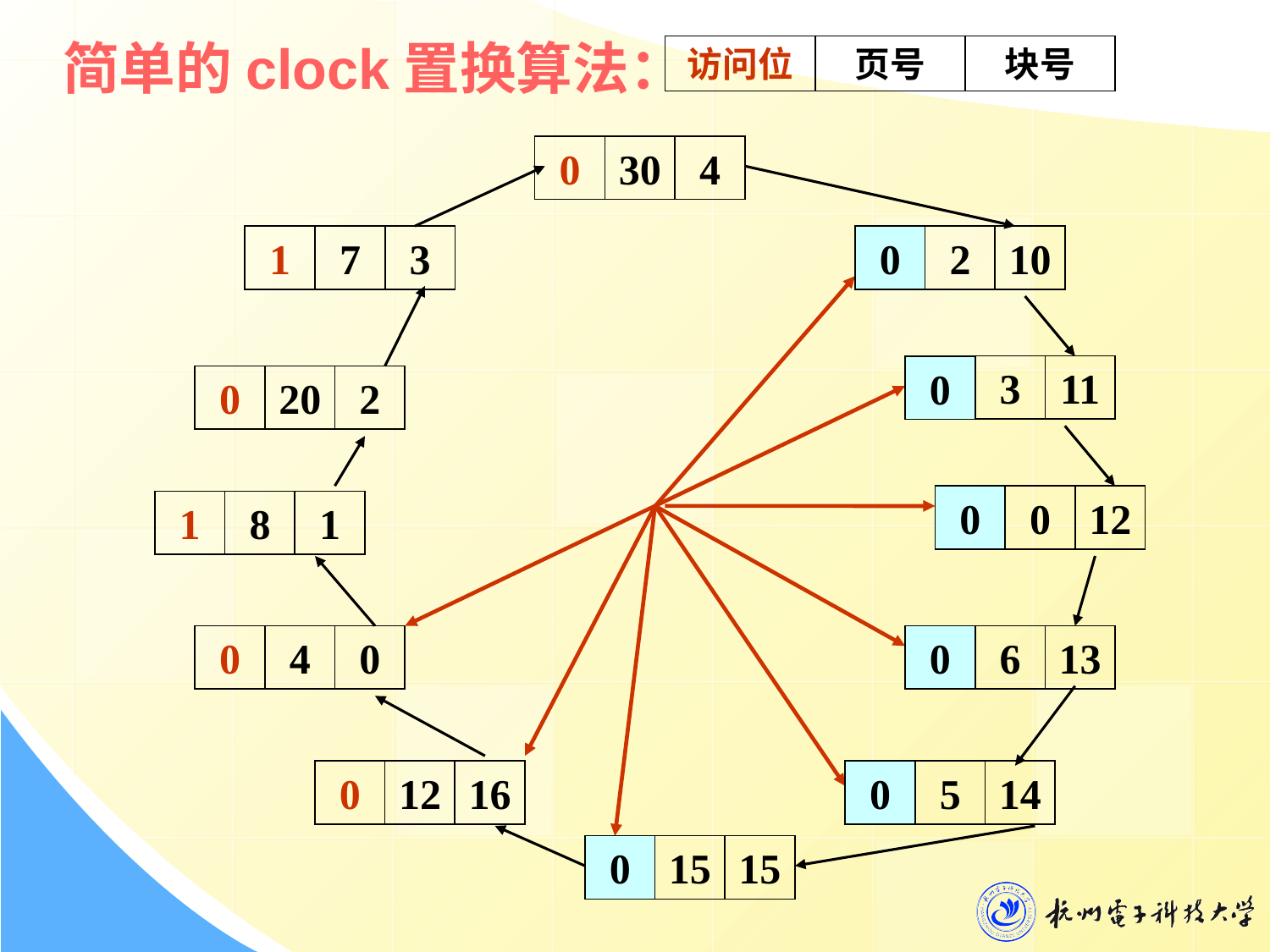

简单的clock置换算法：
访问位
页号
块号
0
30
4

1
7
3
1
2
10
0

1
3
11
0
0
20
2

1
0
12
0
1
8
1

0
4
0
1
6
13
0

0
12
16
1
5
14
0

1
15
15
0